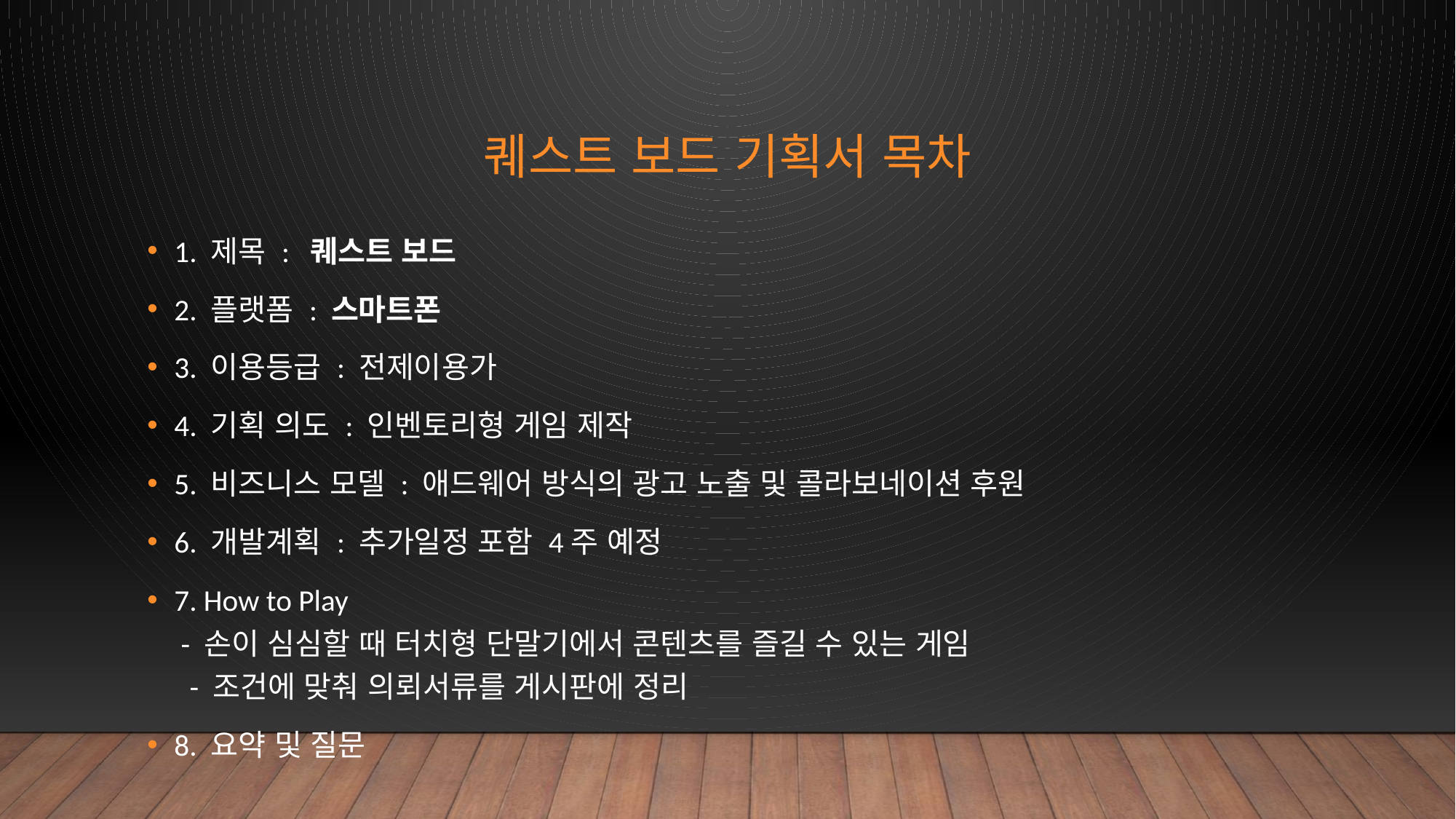

# 퀘스트 보드 기획서 목차
1. 제목 :  퀘스트 보드
2. 플랫폼 : 스마트폰
3. 이용등급 : 전제이용가
4. 기획 의도 : 인벤토리형 게임 제작
5. 비즈니스 모델 : 애드웨어 방식의 광고 노출 및 콜라보네이션 후원
6. 개발계획 : 추가일정 포함 4주 예정
7. How to Play
 - 손이 심심할 때 터치형 단말기에서 콘텐츠를 즐길 수 있는 게임
 - 조건에 맞춰 의뢰서류를 게시판에 정리
8. 요약 및 질문